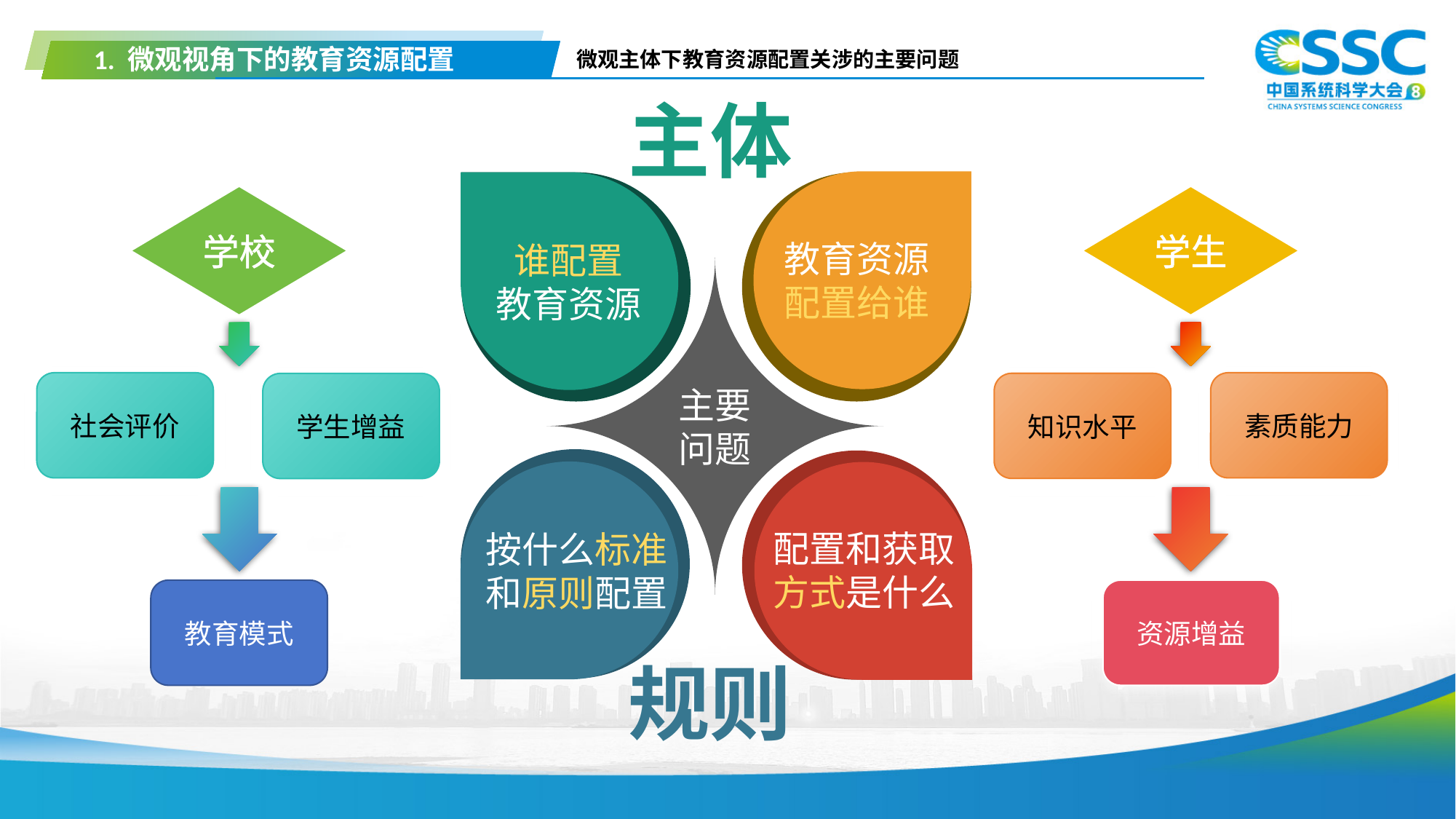

1. 微观视角下的教育资源配置

微观主体下教育资源配置关涉的主要问题
主体

教育资源配置给谁

谁配置
教育资源
学校
学生
主要问题

素质能力
社会评价
知识水平
学生增益

按什么标准和原则配置

配置和获取方式是什么

教育模式
资源增益
规则